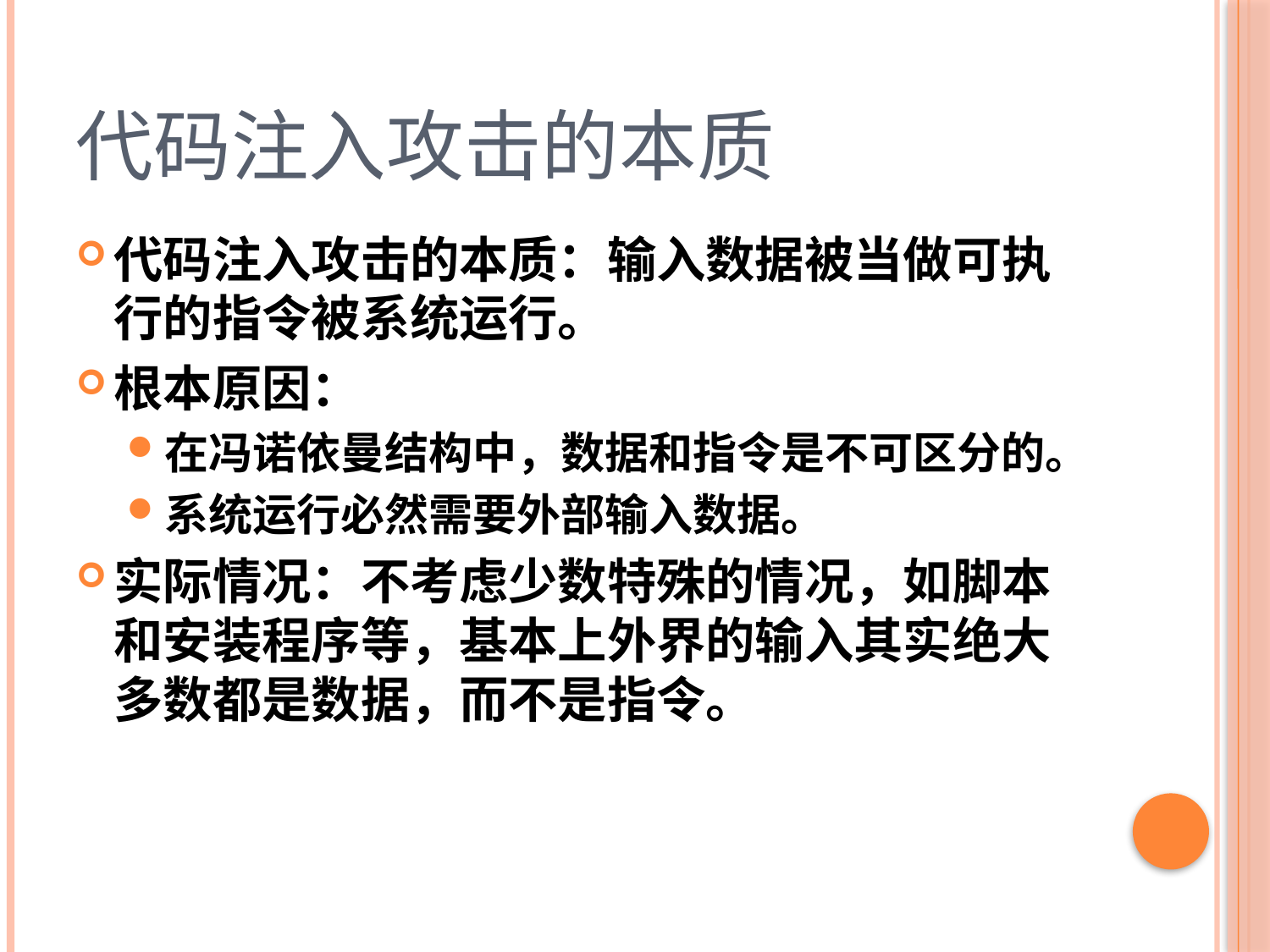

# 代码注入攻击的本质
代码注入攻击的本质：输入数据被当做可执行的指令被系统运行。
根本原因：
在冯诺依曼结构中，数据和指令是不可区分的。
系统运行必然需要外部输入数据。
实际情况：不考虑少数特殊的情况，如脚本和安装程序等，基本上外界的输入其实绝大多数都是数据，而不是指令。